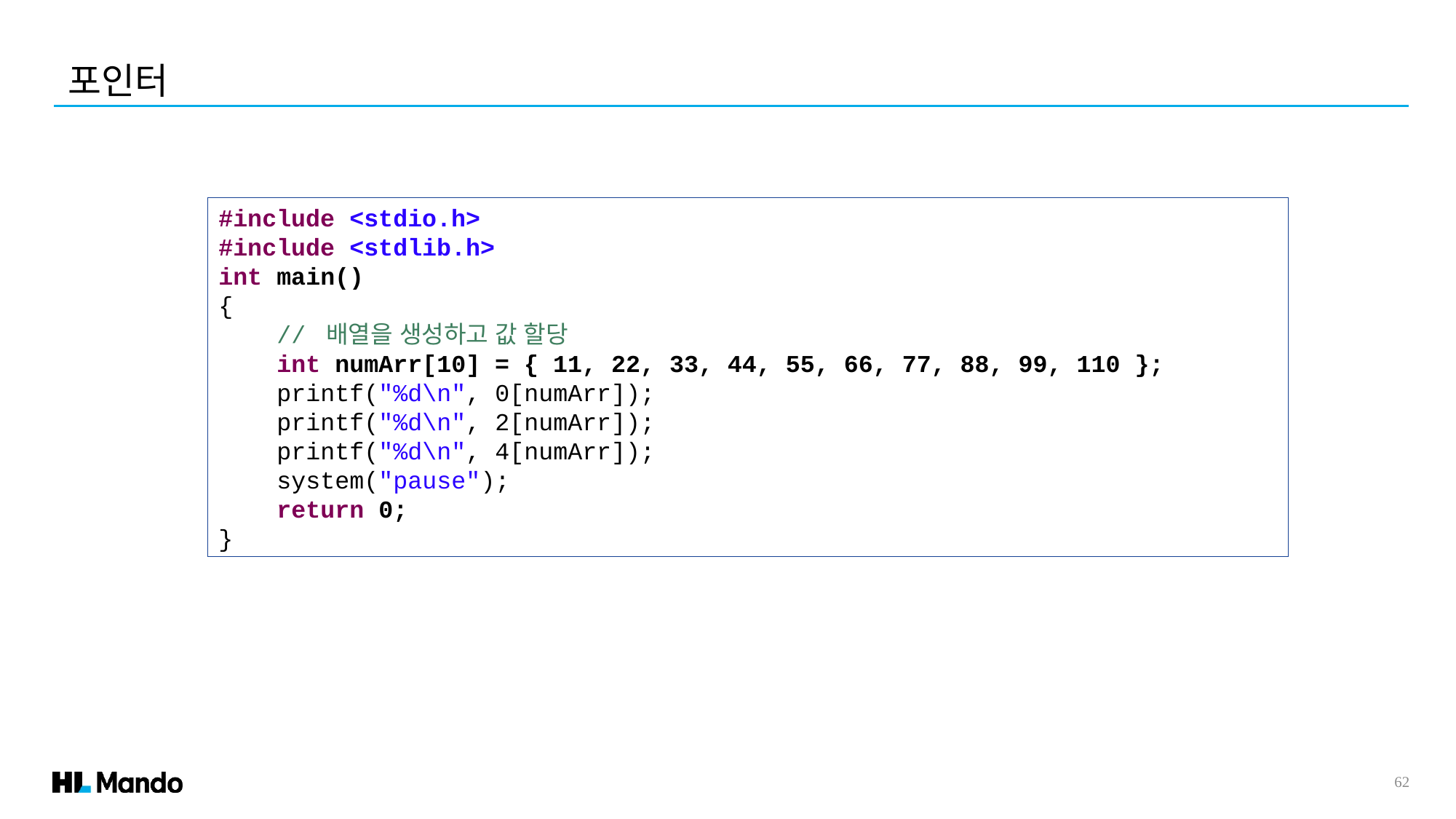

포인터
#include <stdio.h>
#include <stdlib.h>
int main()
{
    // 배열을 생성하고 값 할당
    int numArr[10] = { 11, 22, 33, 44, 55, 66, 77, 88, 99, 110 };
    printf("%d\n", 0[numArr]);
    printf("%d\n", 2[numArr]);
    printf("%d\n", 4[numArr]);
    system("pause");
    return 0;
}
62